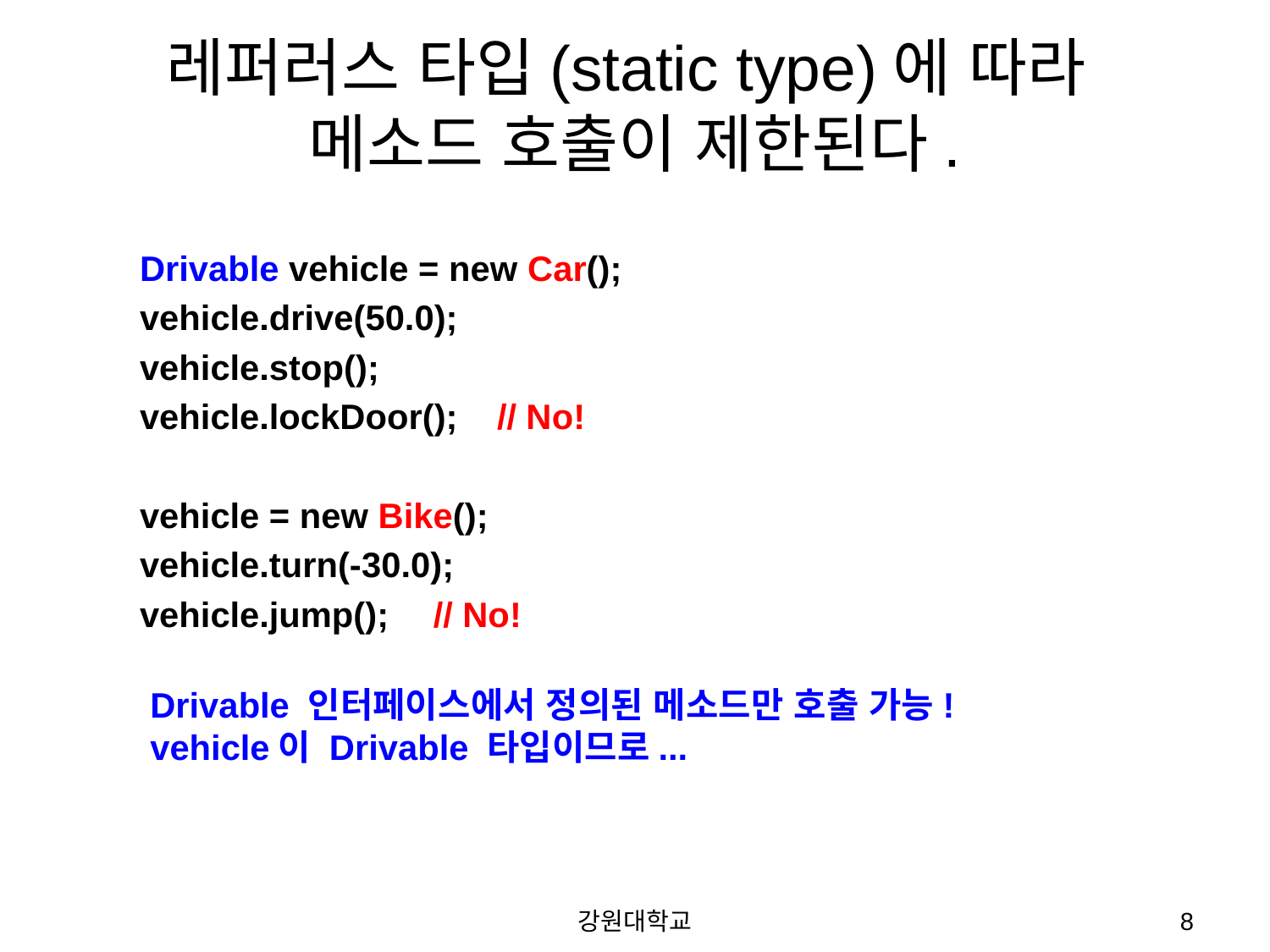

# 레퍼러스 타입(static type)에 따라 메소드 호출이 제한된다.

Drivable vehicle = new Car();
vehicle.drive(50.0);
vehicle.stop();
vehicle.lockDoor();    // No!

vehicle = new Bike();
vehicle.turn(-30.0);
vehicle.jump();	// No!

Drivable 인터페이스에서 정의된 메소드만 호출 가능!
vehicle이 Drivable 타입이므로...
강원대학교
8